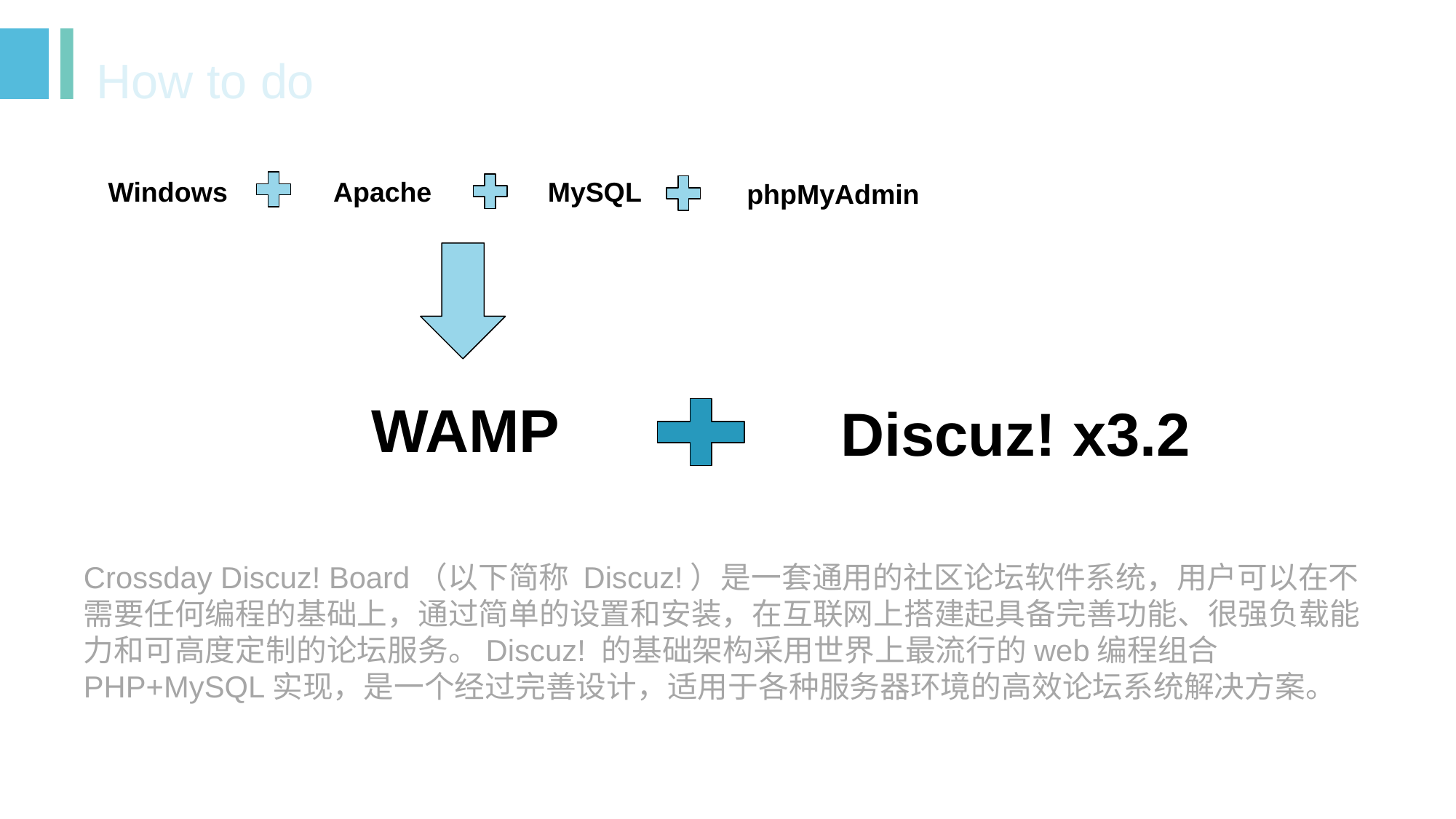

How to do

Windows

Apache
 MySQL

phpMyAdmin

WAMP

Discuz! x3.2
Crossday Discuz! Board（以下简称 Discuz!）是一套通用的社区论坛软件系统，用户可以在不需要任何编程的基础上，通过简单的设置和安装，在互联网上搭建起具备完善功能、很强负载能力和可高度定制的论坛服务。Discuz! 的基础架构采用世界上最流行的web编程组合PHP+MySQL实现，是一个经过完善设计，适用于各种服务器环境的高效论坛系统解决方案。